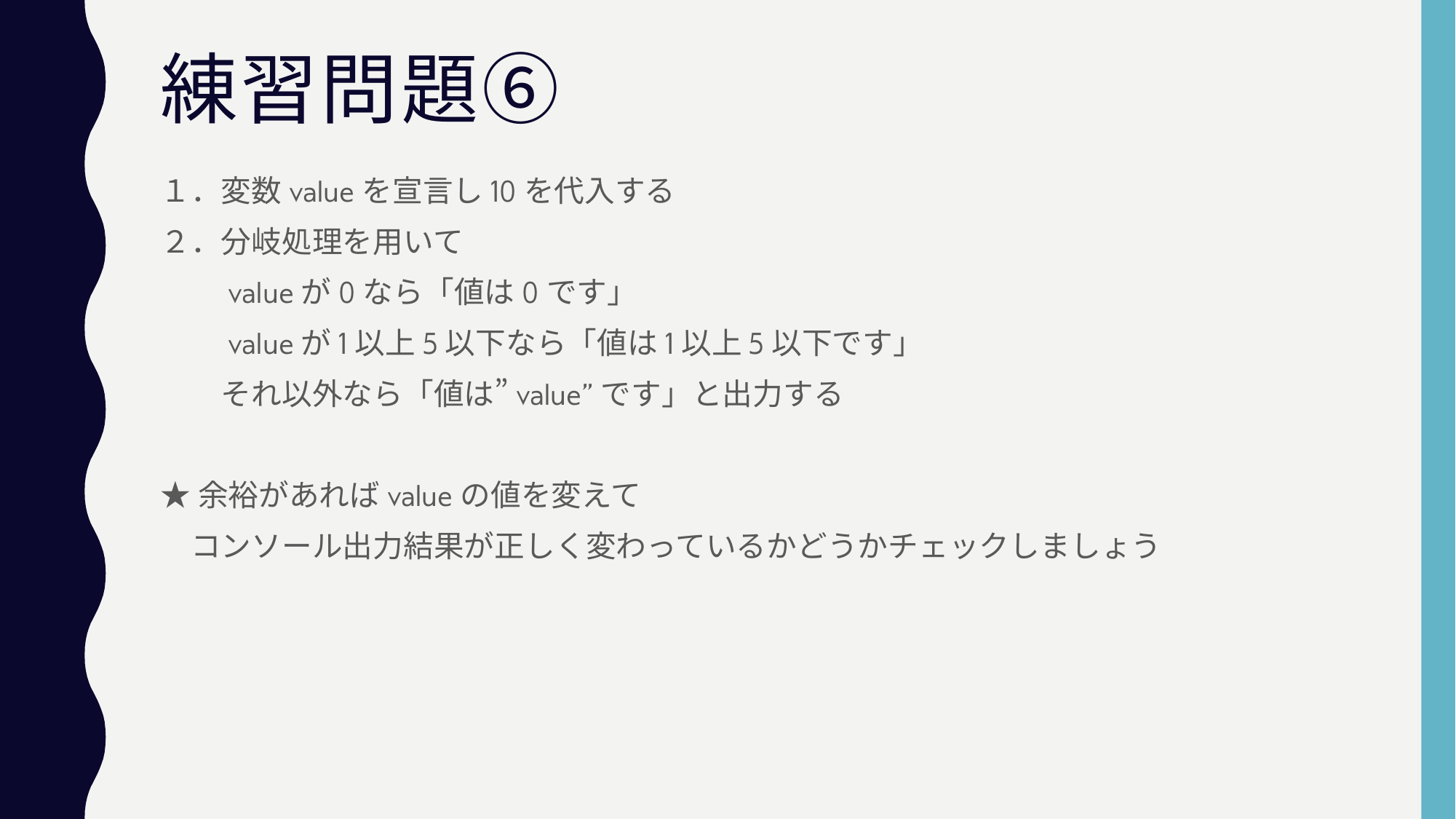

# 練習問題⑥
１．変数valueを宣言し10を代入する
２．分岐処理を用いて
　　valueが0なら「値は0です」
　　valueが1以上5以下なら「値は1以上5以下です」
　　それ以外なら「値は”value”です」と出力する

★余裕があればvalueの値を変えて
　コンソール出力結果が正しく変わっているかどうかチェックしましょう